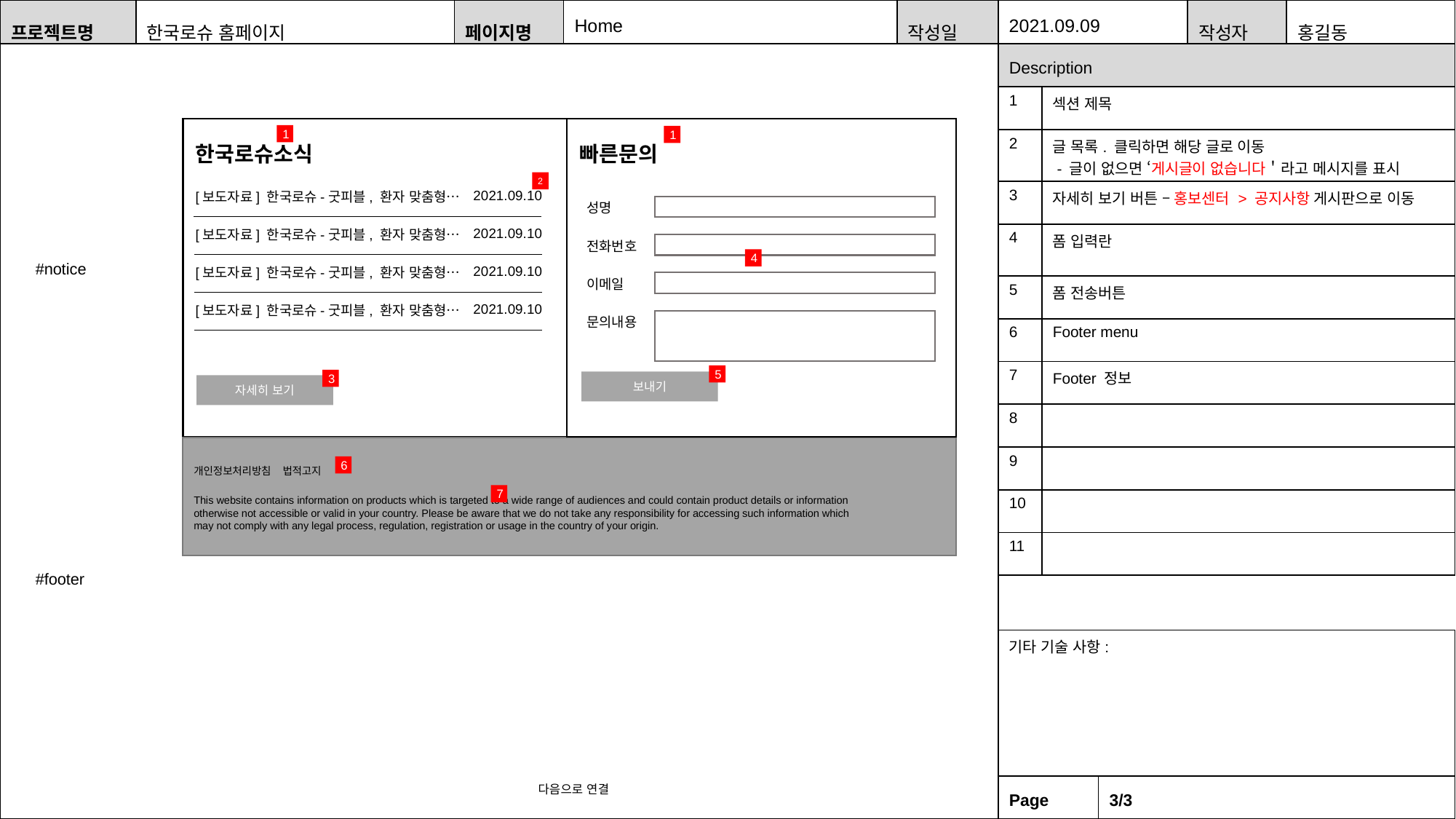

| 프로젝트명 | 한국로슈 홈페이지 | 페이지명 | Home | 작성일 | 2021.09.09 | 작성자 | 홍길동 |
| --- | --- | --- | --- | --- | --- | --- | --- |
9
8
5
6
7
1
2
3
4

| Description |  |
| --- | --- |
| 1 | 섹션 제목 |
| 2 | 글 목록. 클릭하면 해당 글로 이동 - 글이 없으면 ‘게시글이 없습니다＇라고 메시지를 표시 |
| 3 | 자세히 보기 버튼 – 홍보센터 > 공지사항 게시판으로 이동 |
| 4 | 폼 입력란 |
| 5 | 폼 전송버튼 |
| 6 | Footer menu |
| 7 | Footer 정보 |
| 8 |  |
| 9 |  |
| 10 |  |
| 11 |  |

1
1
한국로슈소식
빠른문의
2
2021.09.10
[보도자료] 한국로슈-굿피블, 환자 맞춤형…
성명

2021.09.10
[보도자료] 한국로슈-굿피블, 환자 맞춤형…
전화번호

4
#notice
2021.09.10
[보도자료] 한국로슈-굿피블, 환자 맞춤형…
이메일

2021.09.10
[보도자료] 한국로슈-굿피블, 환자 맞춤형…
문의내용

5
3
보내기
자세히 보기

6
개인정보처리방침    법적고지
7
This website contains information on products which is targeted to a wide range of audiences and could contain product details or information otherwise not accessible or valid in your country. Please be aware that we do not take any responsibility for accessing such information which may not comply with any legal process, regulation, registration or usage in the country of your origin.
#footer
| 기타 기술 사항: |
| --- |
다음으로 연결
| Page | 3/3 |
| --- | --- |